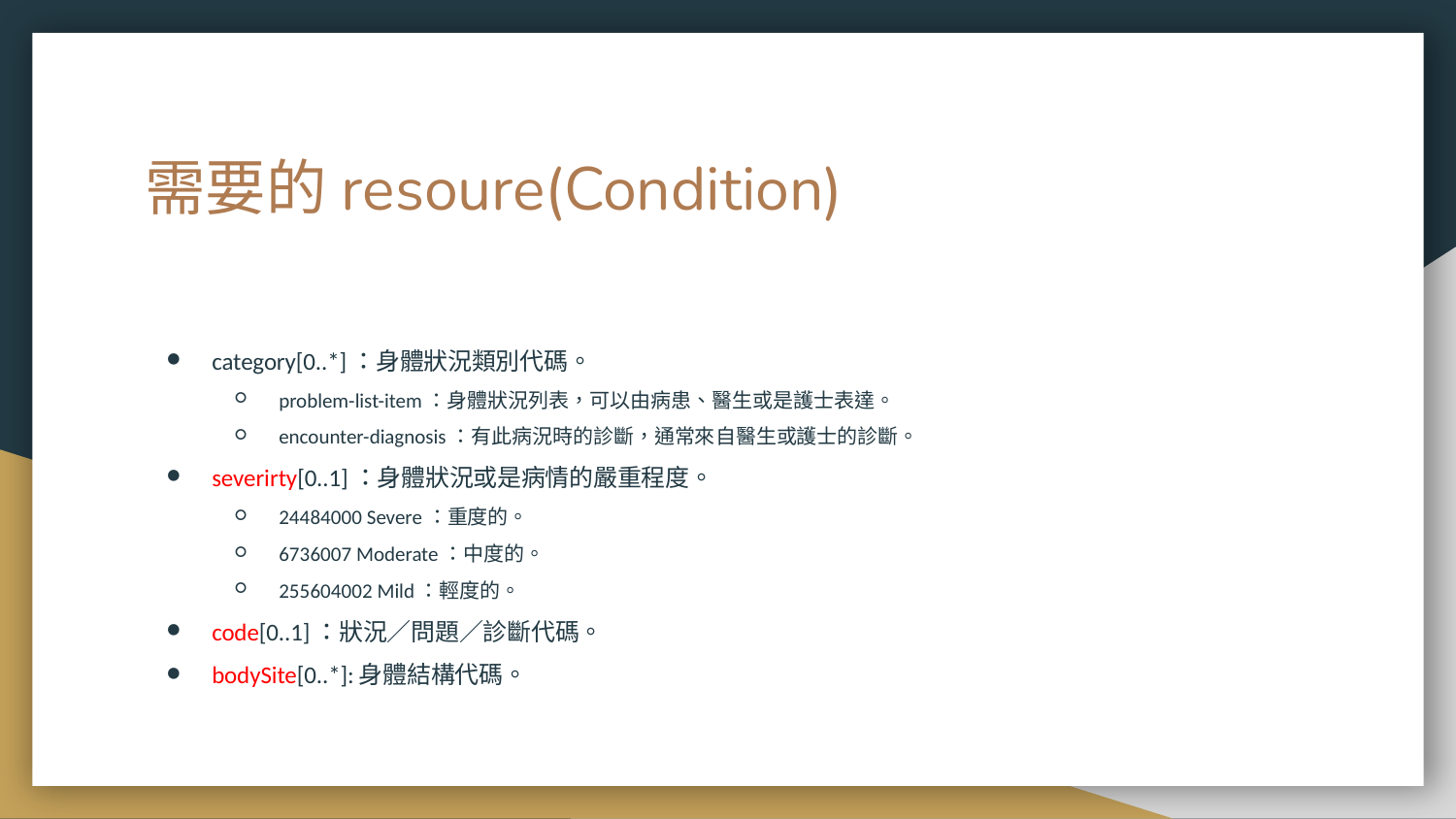

# 需要的resoure(Condition)

category[0..*]：身體狀況類別代碼。
problem-list-item：身體狀況列表，可以由病患、醫生或是護士表達。
encounter-diagnosis：有此病況時的診斷，通常來自醫生或護士的診斷。
severirty[0..1]：身體狀況或是病情的嚴重程度。
24484000 Severe：重度的。
6736007 Moderate：中度的。
255604002 Mild：輕度的。
code[0..1]：狀況／問題／診斷代碼。
bodySite[0..*]:身體結構代碼。